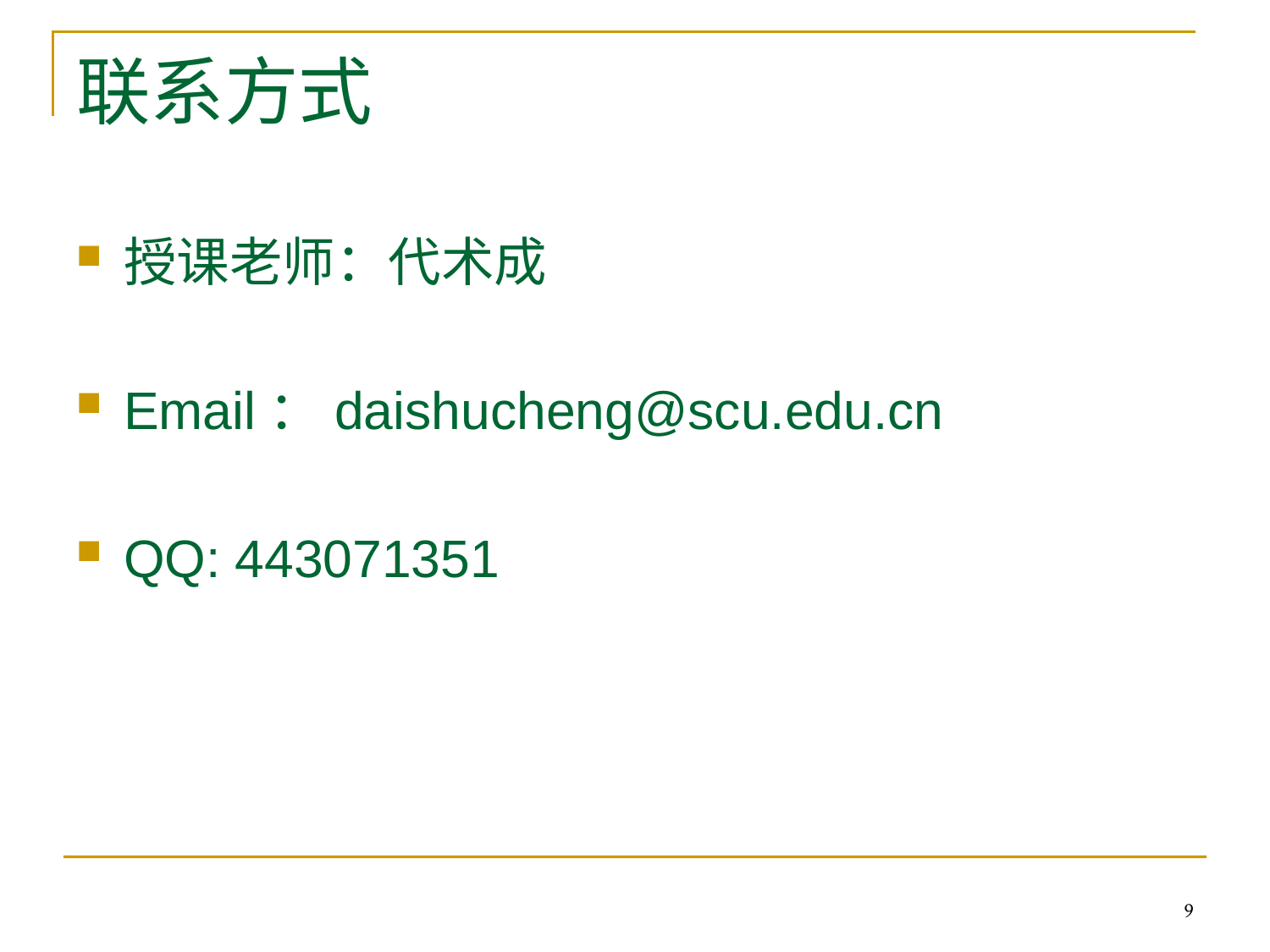

# 联系方式
授课老师：代术成

Email：daishucheng@scu.edu.cn

QQ: 443071351

9